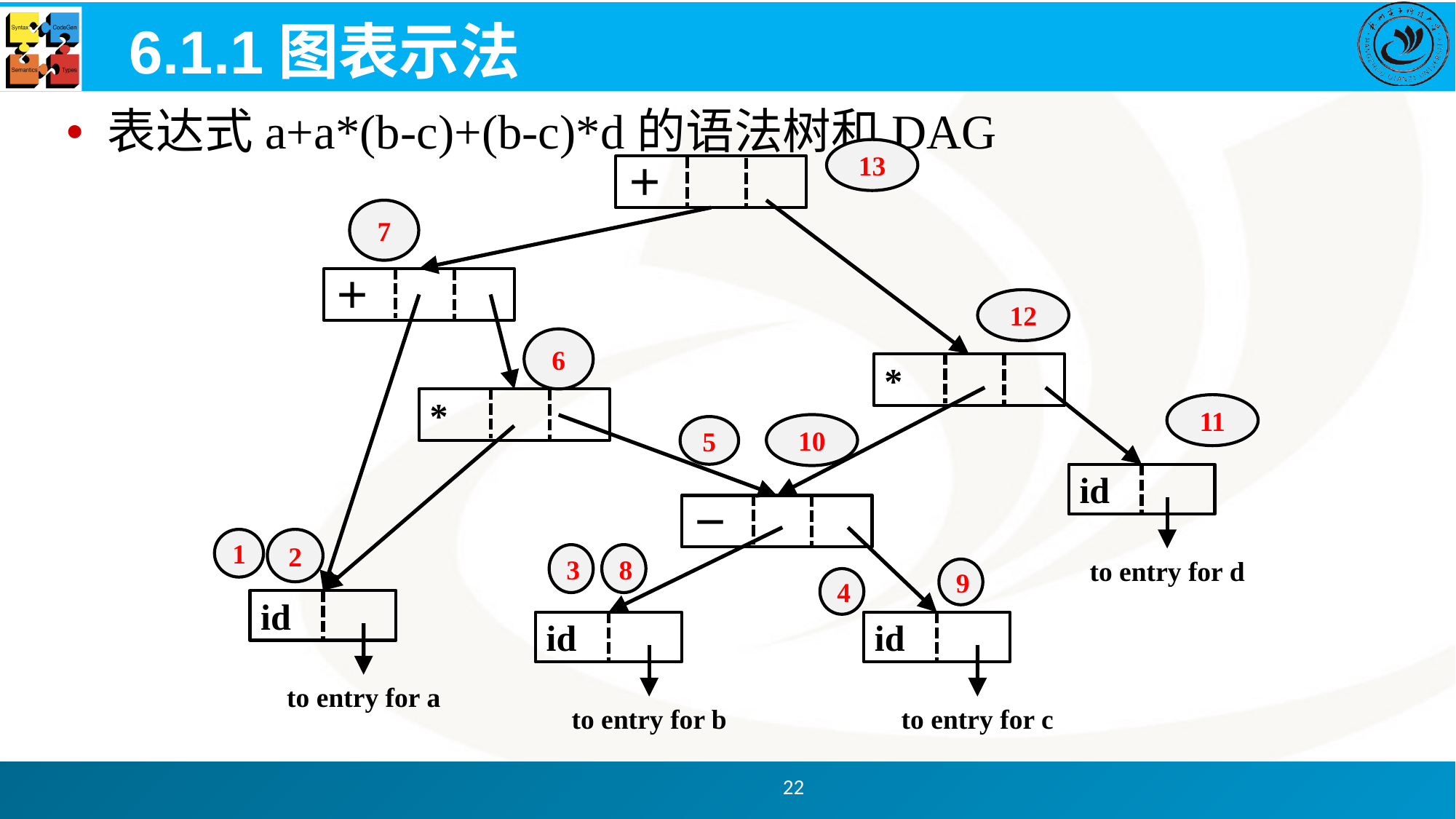

# 6.1.1图表示法
表达式a+a*(b-c)+(b-c)*d的语法树和DAG
13
＋
7
＋
12
6
*
*
11
10
5
id
－
1
2
3
8
to entry for d
9
4
id
id
id
to entry for a
to entry for b
to entry for c
22